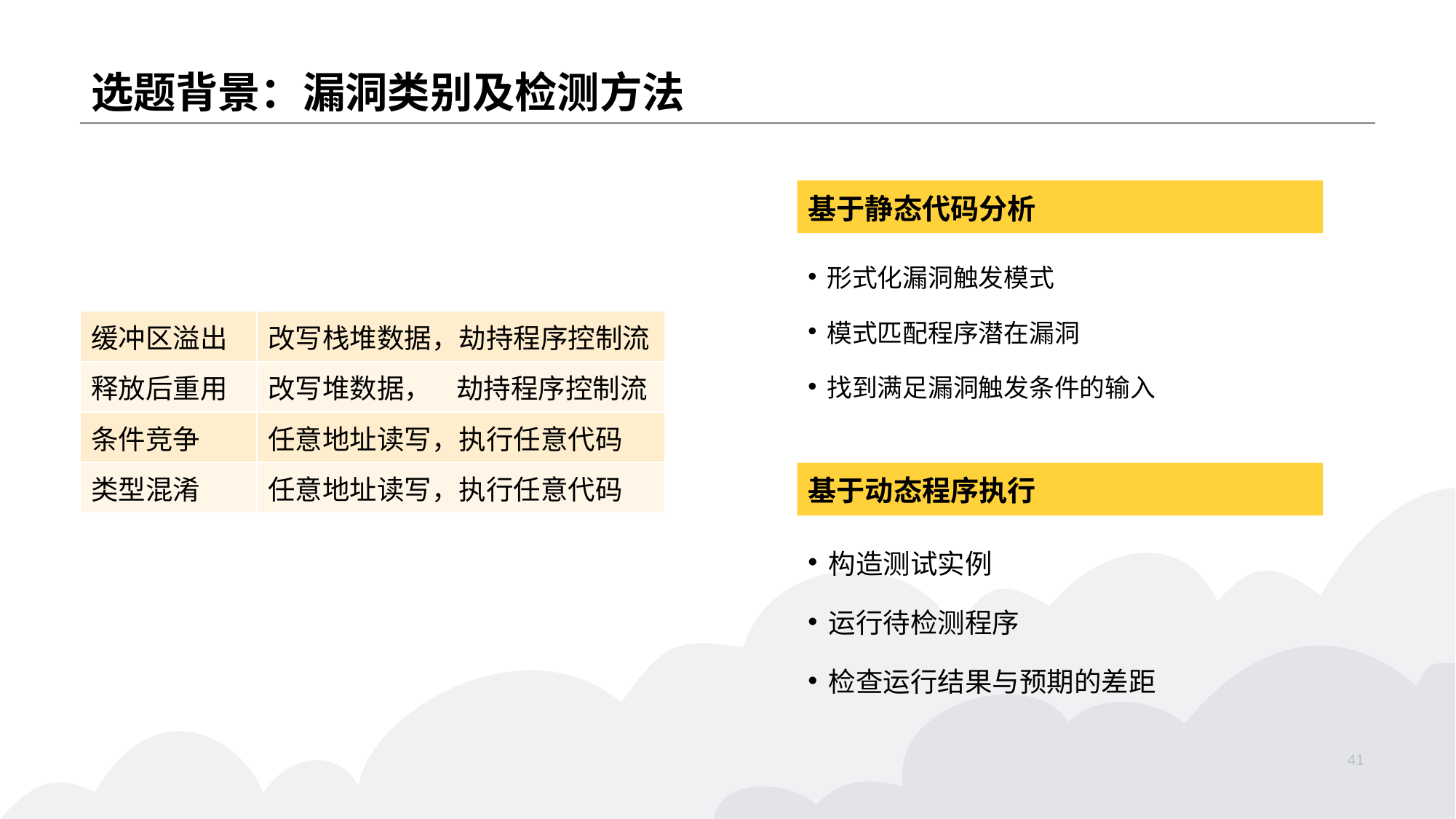

# 选题背景：漏洞类别及检测方法
基于静态代码分析
形式化漏洞触发模式
模式匹配程序潜在漏洞
找到满足漏洞触发条件的输入
| 缓冲区溢出 | 改写栈堆数据，劫持程序控制流 |
| --- | --- |
| 释放后重用 | 改写堆数据， 劫持程序控制流 |
| 条件竞争 | 任意地址读写，执行任意代码 |
| 类型混淆 | 任意地址读写，执行任意代码 |
基于动态程序执行
构造测试实例
运行待检测程序
检查运行结果与预期的差距

41